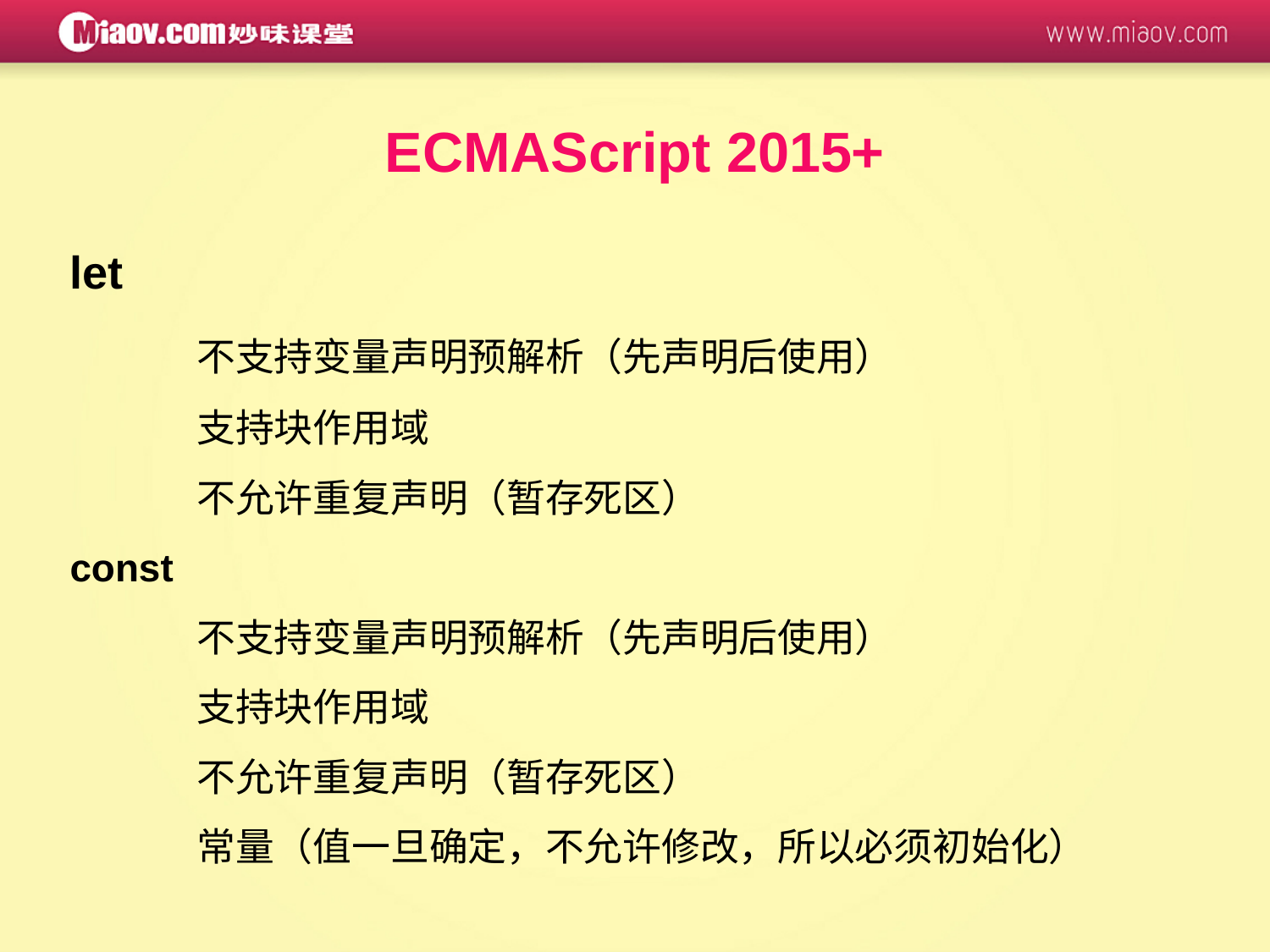

ECMAScript 2015+
let
	不支持变量声明预解析（先声明后使用）
	支持块作用域
	不允许重复声明（暂存死区）
const
	不支持变量声明预解析（先声明后使用）
	支持块作用域
	不允许重复声明（暂存死区）
	常量（值一旦确定，不允许修改，所以必须初始化）